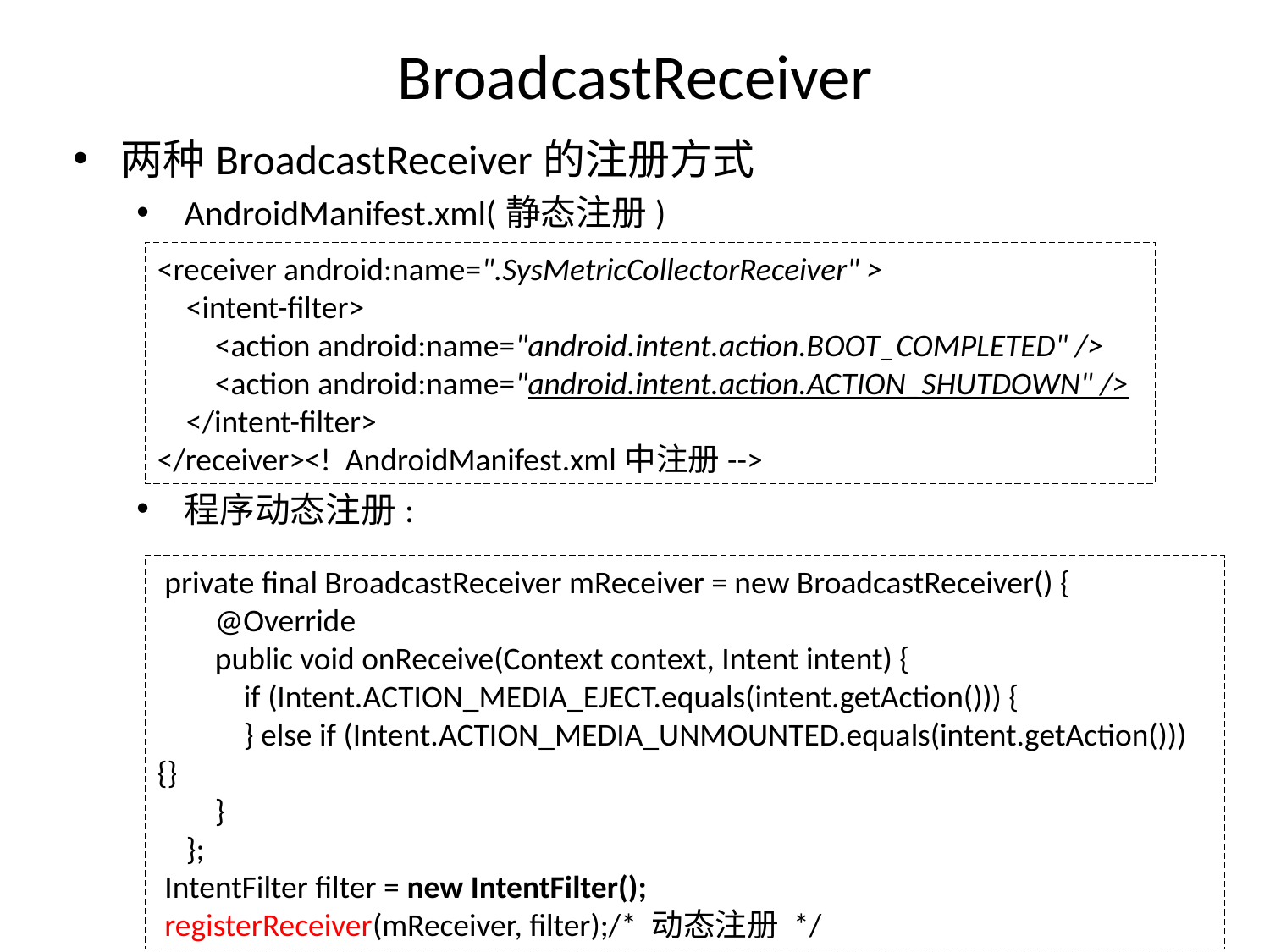

# BroadcastReceiver
两种BroadcastReceiver的注册方式
AndroidManifest.xml(静态注册)

程序动态注册:

<receiver android:name=".SysMetricCollectorReceiver" >
    <intent-filter>
        <action android:name="android.intent.action.BOOT_COMPLETED" />
        <action android:name="android.intent.action.ACTION_SHUTDOWN" />
    </intent-filter>
</receiver><!  AndroidManifest.xml中注册-->
 private final BroadcastReceiver mReceiver = new BroadcastReceiver() {
        @Override
        public void onReceive(Context context, Intent intent) {
            if (Intent.ACTION_MEDIA_EJECT.equals(intent.getAction())) {
            } else if (Intent.ACTION_MEDIA_UNMOUNTED.equals(intent.getAction())) {}
        }
    };
 IntentFilter filter = new IntentFilter();
 registerReceiver(mReceiver, filter);/* 动态注册 */